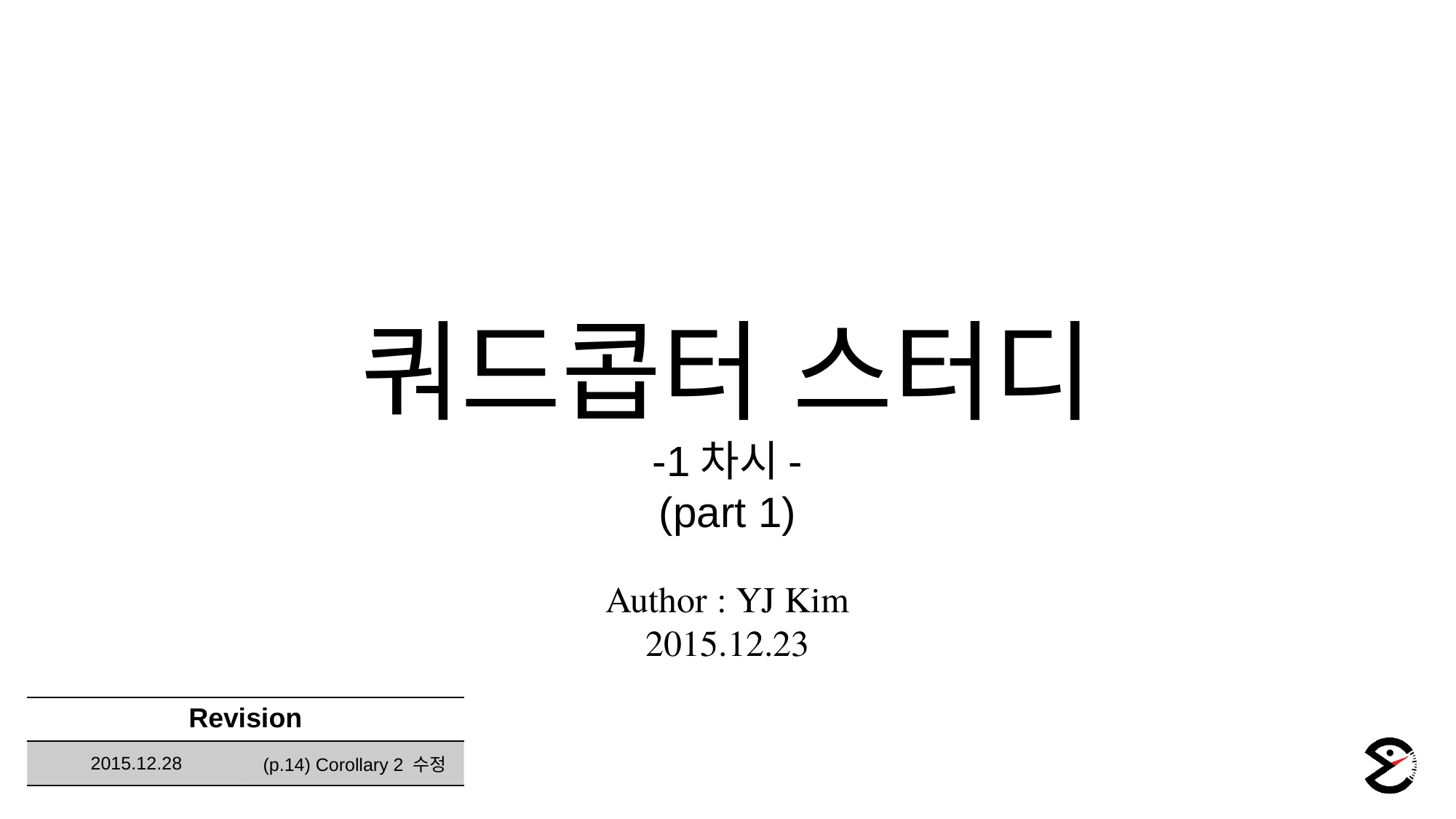

쿼드콥터 스터디
-1차시-
(part 1)
Author : YJ Kim
2015.12.23
| Revision |  |
| --- | --- |
| 2015.12.28 | (p.14) Corollary 2 수정 |